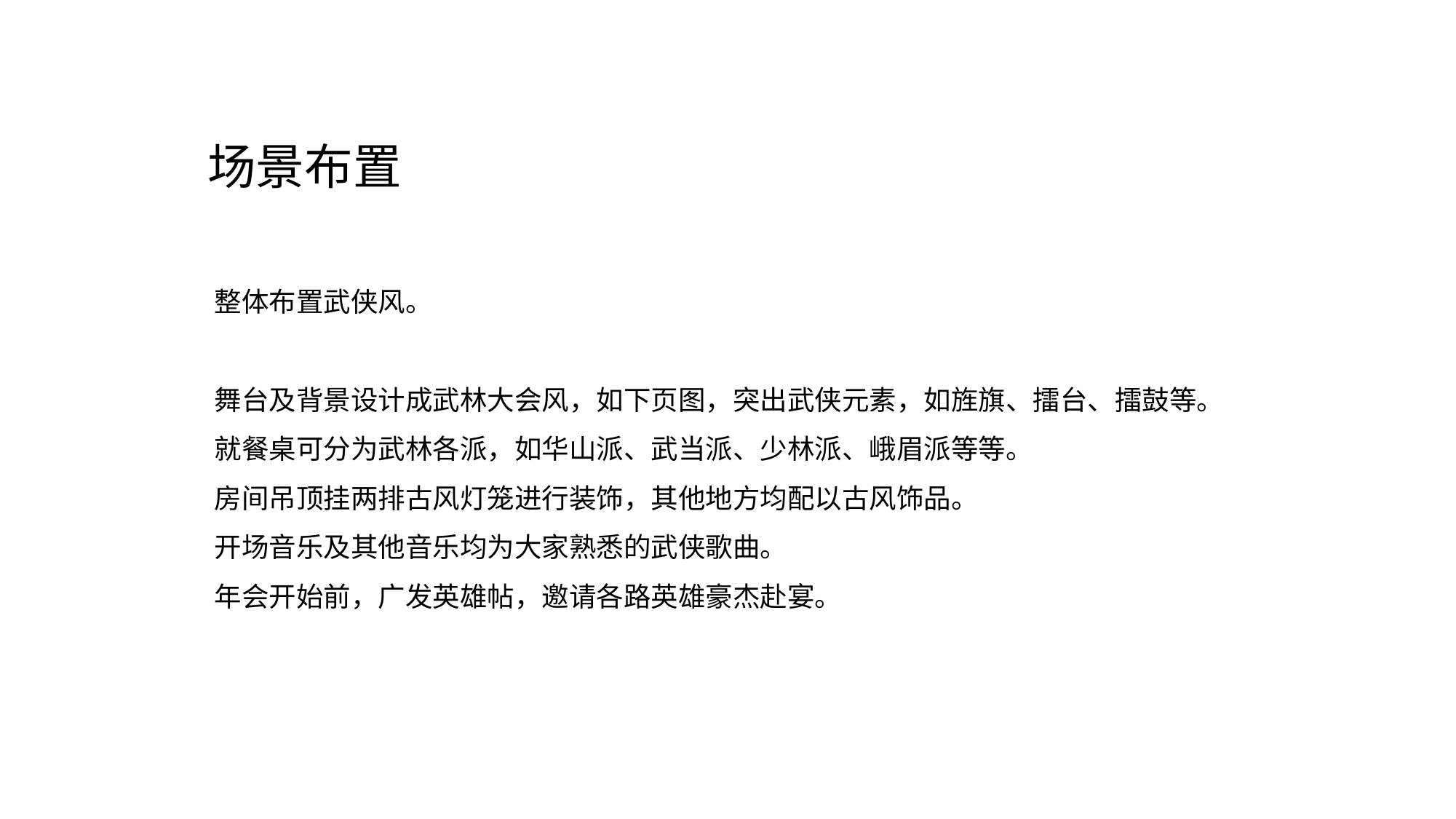

场景布置
整体布置武侠风。

舞台及背景设计成武林大会风，如下页图，突出武侠元素，如旌旗、擂台、擂鼓等。
就餐桌可分为武林各派，如华山派、武当派、少林派、峨眉派等等。
房间吊顶挂两排古风灯笼进行装饰，其他地方均配以古风饰品。
开场音乐及其他音乐均为大家熟悉的武侠歌曲。
年会开始前，广发英雄帖，邀请各路英雄豪杰赴宴。